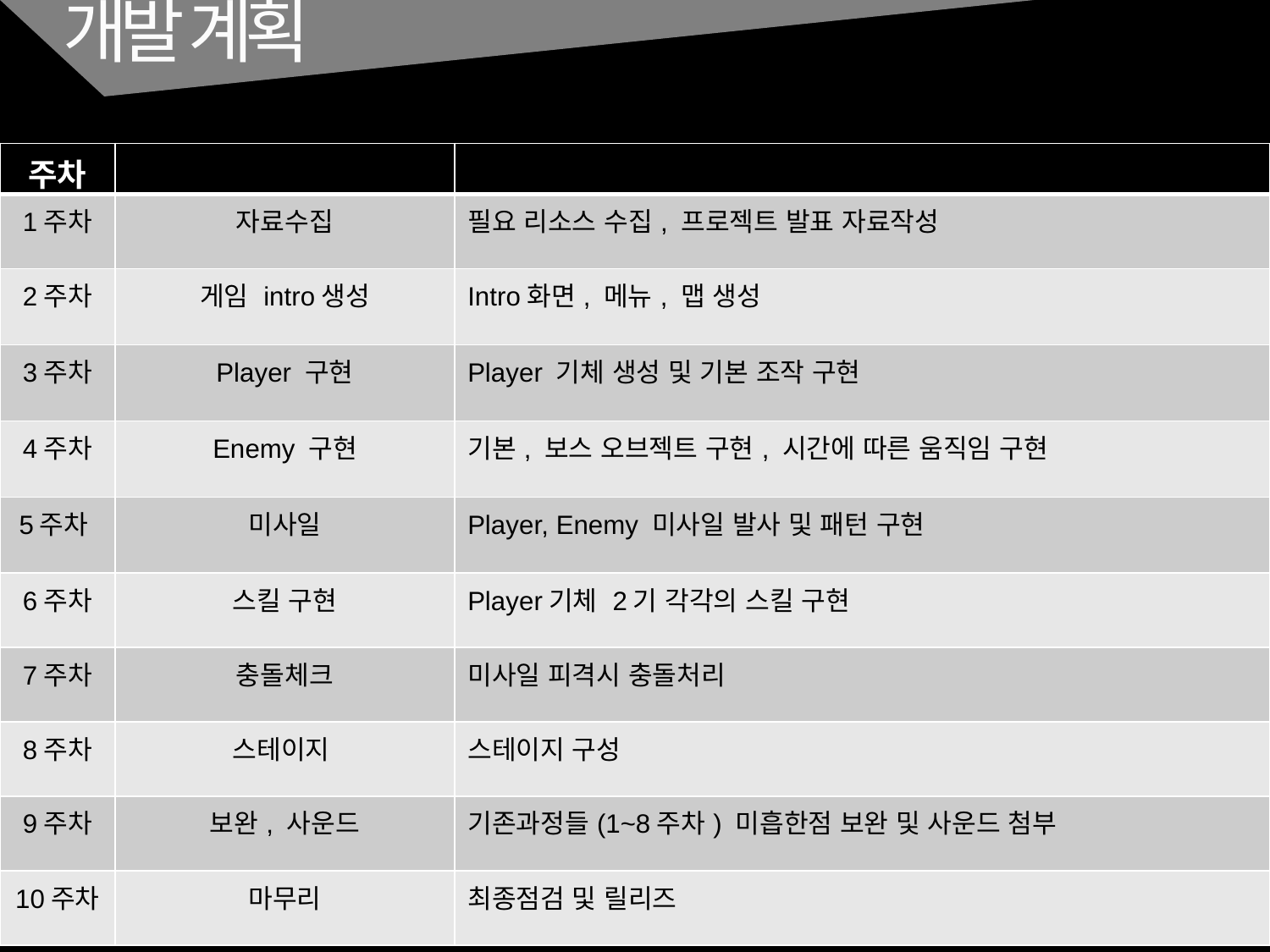

개발 계획
| 주차 |  |  |
| --- | --- | --- |
| 1주차 | 자료수집 | 필요 리소스 수집, 프로젝트 발표 자료작성 |
| 2주차 | 게임 intro생성 | Intro화면, 메뉴, 맵 생성 |
| 3주차 | Player 구현 | Player 기체 생성 및 기본 조작 구현 |
| 4주차 | Enemy 구현 | 기본, 보스 오브젝트 구현, 시간에 따른 움직임 구현 |
| 5주차 | 미사일 | Player, Enemy 미사일 발사 및 패턴 구현 |
| 6주차 | 스킬 구현 | Player기체 2기 각각의 스킬 구현 |
| 7주차 | 충돌체크 | 미사일 피격시 충돌처리 |
| 8주차 | 스테이지 | 스테이지 구성 |
| 9주차 | 보완, 사운드 | 기존과정들(1~8주차) 미흡한점 보완 및 사운드 첨부 |
| 10주차 | 마무리 | 최종점검 및 릴리즈 |